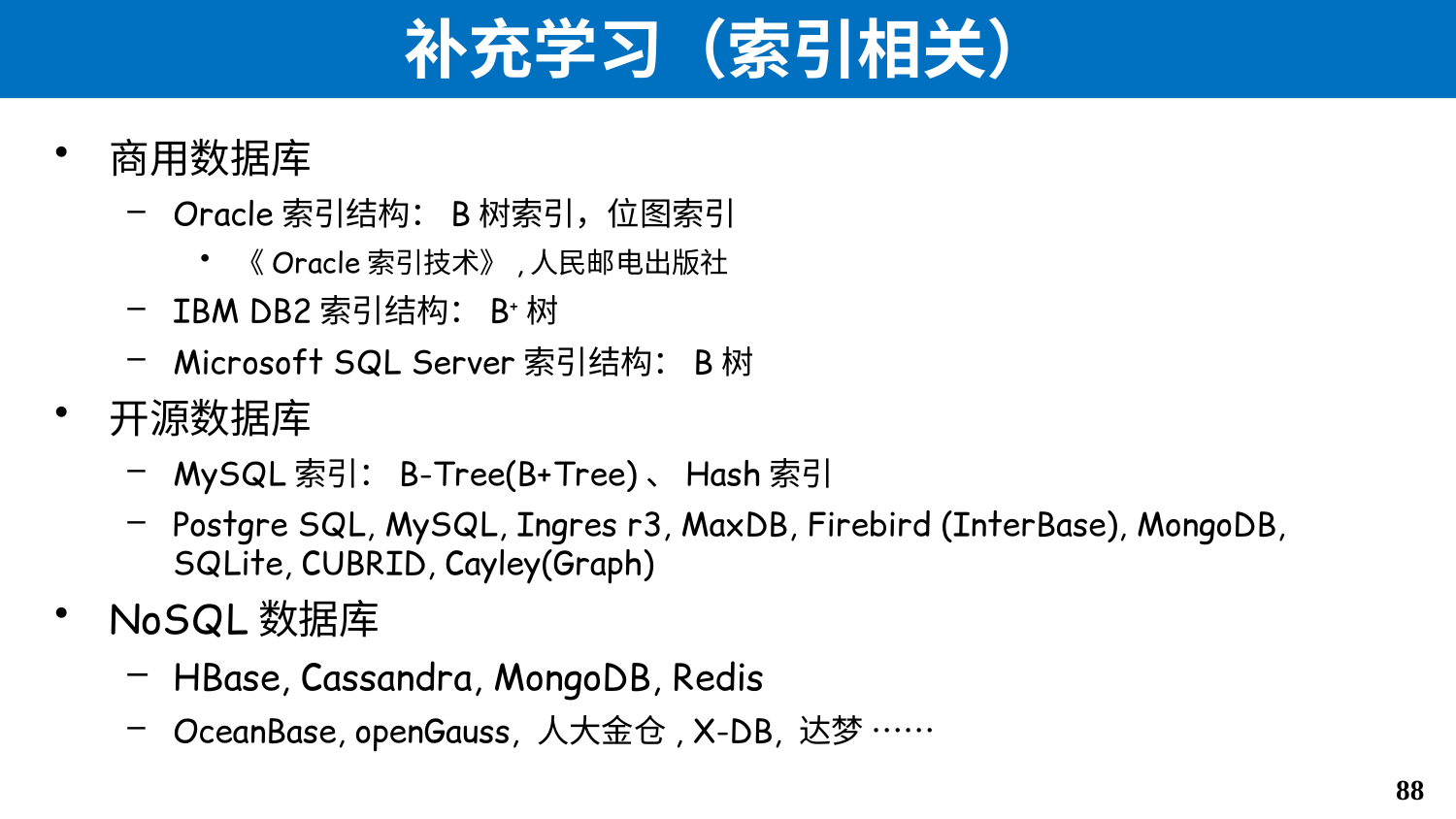

# 补充学习（索引相关）
商用数据库
Oracle索引结构：B树索引，位图索引
《Oracle索引技术》,人民邮电出版社
IBM DB2索引结构：B+树
Microsoft SQL Server索引结构：B树
开源数据库
MySQL索引：B-Tree(B+Tree)、Hash索引
Postgre SQL, MySQL, Ingres r3, MaxDB, Firebird (InterBase), MongoDB, SQLite, CUBRID, Cayley(Graph)
NoSQL数据库
HBase, Cassandra, MongoDB, Redis
OceanBase, openGauss, 人大金仓, X-DB, 达梦 ……